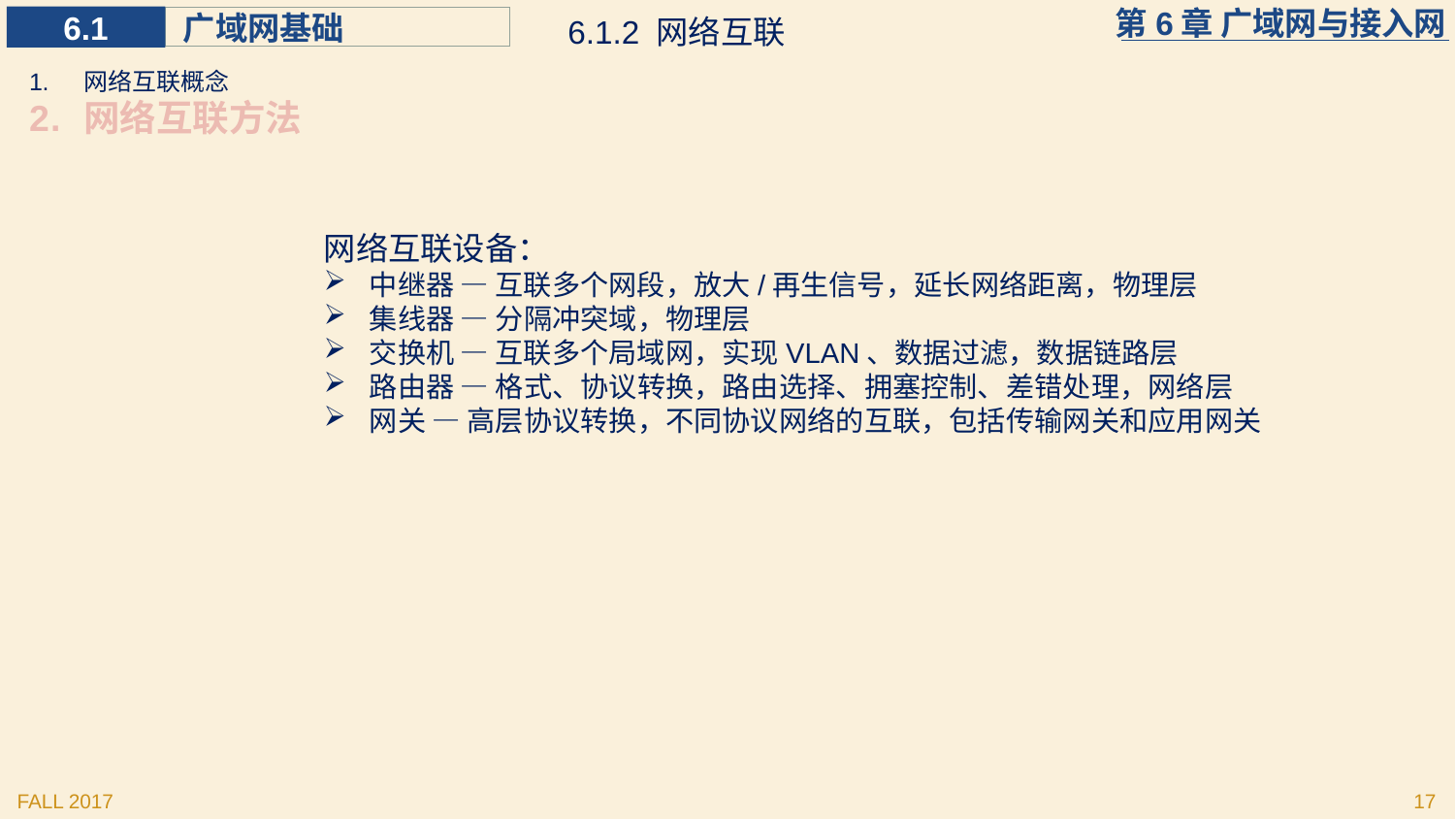

6.1.2 网络互联
网络互联概念
网络互联方法
网络互联设备：
中继器 — 互联多个网段，放大/再生信号，延长网络距离，物理层
集线器 — 分隔冲突域，物理层
交换机 — 互联多个局域网，实现VLAN、数据过滤，数据链路层
路由器 — 格式、协议转换，路由选择、拥塞控制、差错处理，网络层
网关 — 高层协议转换，不同协议网络的互联，包括传输网关和应用网关